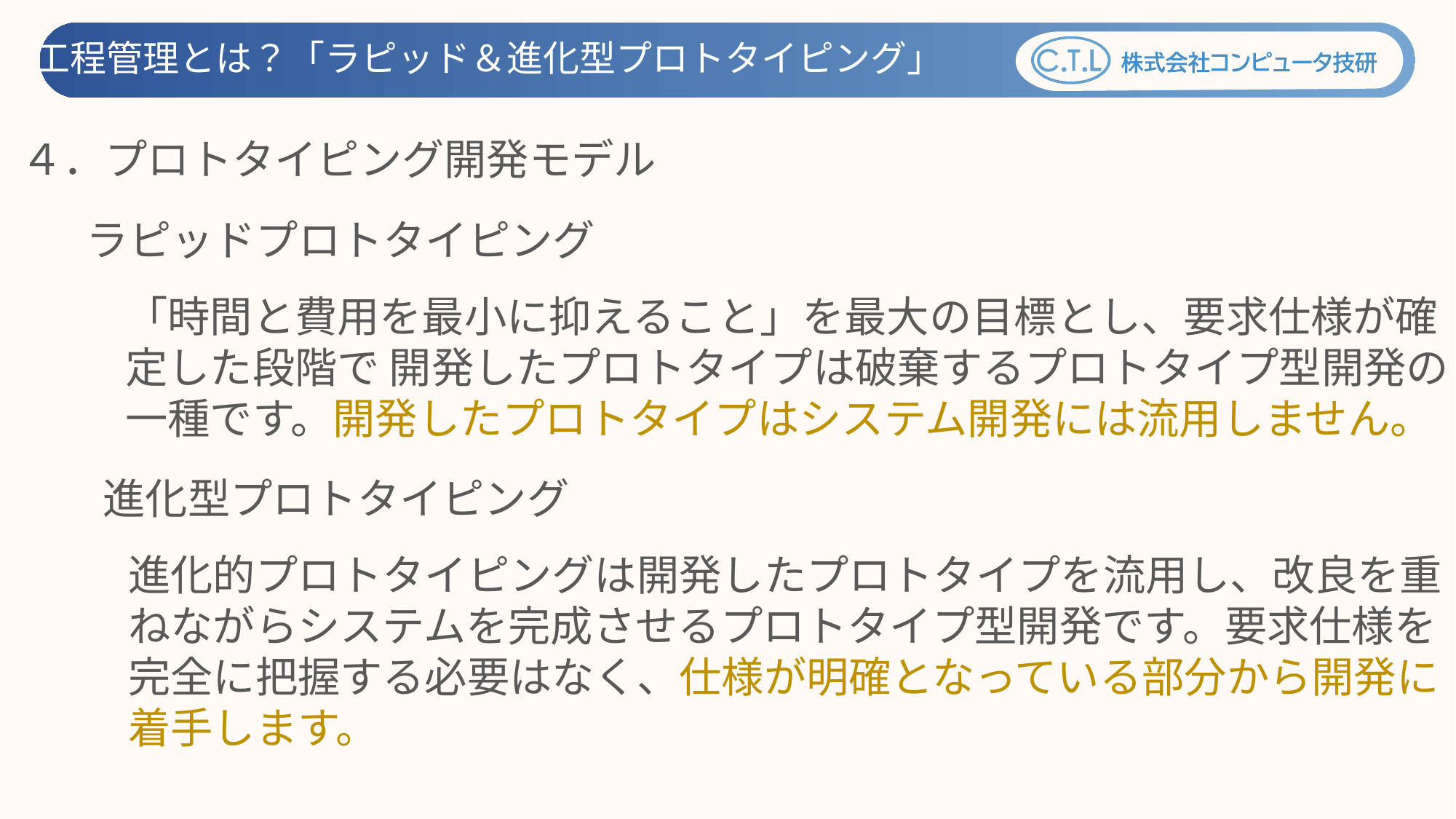

工程管理とは？「ラピッド＆進化型プロトタイピング」
４．プロトタイピング開発モデル
ラピッドプロトタイピング
「時間と費用を最小に抑えること」を最大の目標とし、要求仕様が確
定した段階で 開発したプロトタイプは破棄するプロトタイプ型開発の
一種です。開発したプロトタイプはシステム開発には流用しません。
進化型プロトタイピング
進化的プロトタイピングは開発したプロトタイプを流用し、改良を重
ねながらシステムを完成させるプロトタイプ型開発です。要求仕様を
完全に把握する必要はなく、仕様が明確となっている部分から開発に
着手します。